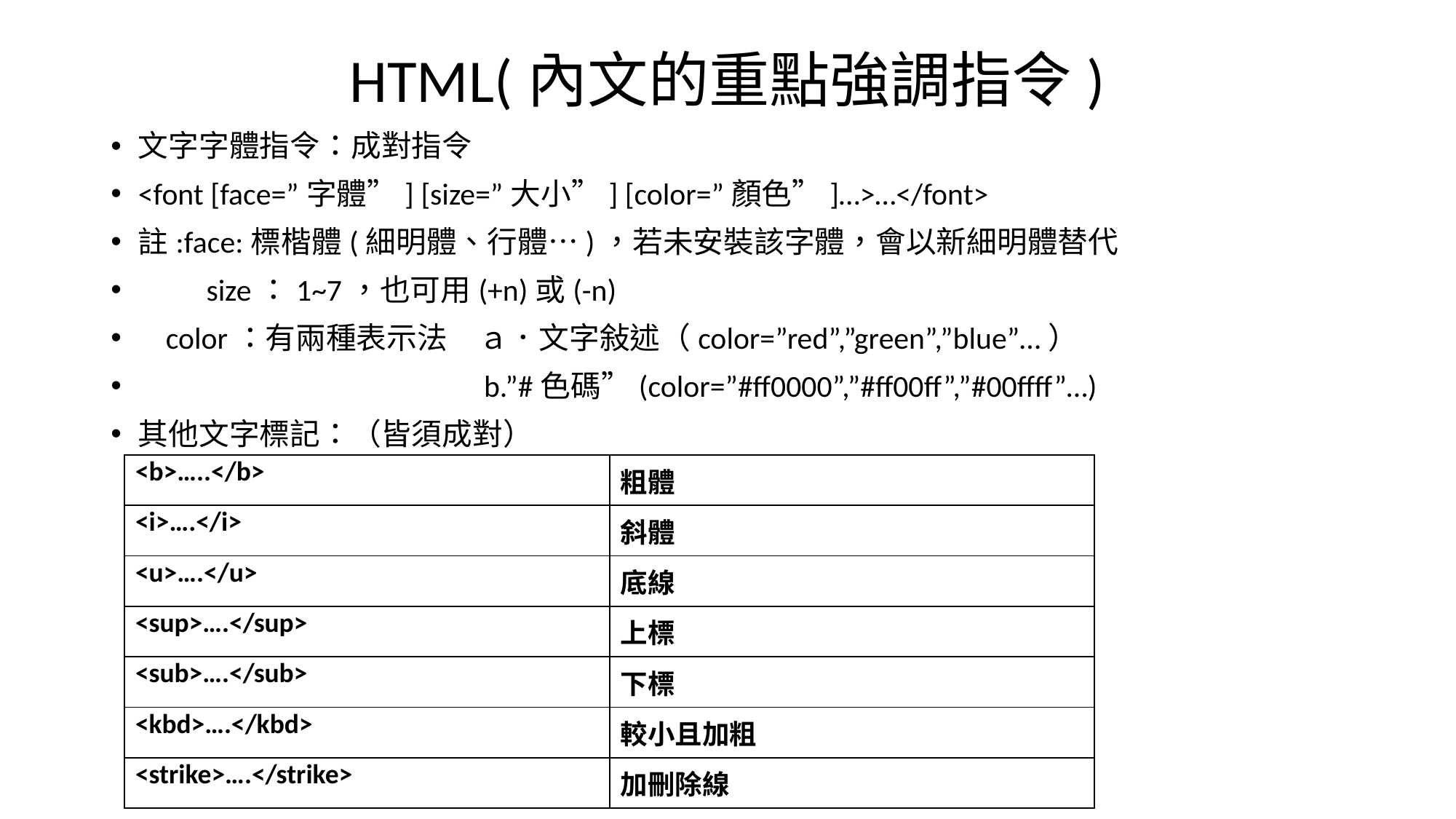

# HTML(內文的重點強調指令)
文字字體指令：成對指令
<font [face=”字體”] [size=”大小”] [color=”顏色”]…>…</font>
註:face:標楷體(細明體、行體…)，若未安裝該字體，會以新細明體替代
　　size：1~7，也可用(+n)或(-n)
    color：有兩種表示法　ａ．文字敍述（color=”red”,”green”,”blue”…）
                                                  b.”#色碼”(color=”#ff0000”,”#ff00ff”,”#00ffff”…)
其他文字標記：（皆須成對）

| <b>…..</b> | 粗體 |
| --- | --- |
| <i>….</i> | 斜體 |
| <u>….</u> | 底線 |
| <sup>….</sup> | 上標 |
| <sub>….</sub> | 下標 |
| <kbd>….</kbd> | 較小且加粗 |
| <strike>….</strike> | 加刪除線 |